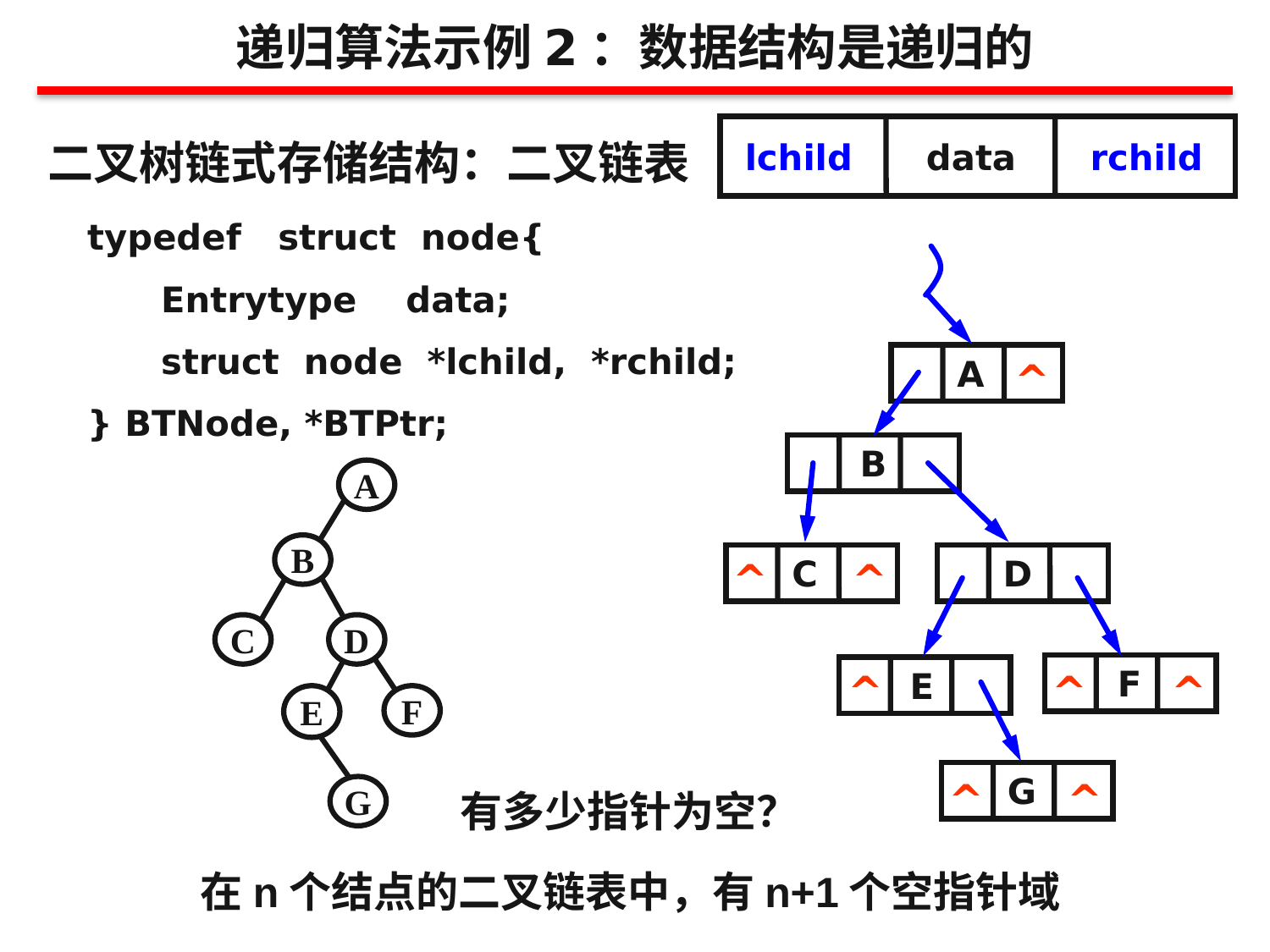

递归算法示例2：数据结构是递归的
二叉树链式存储结构：二叉链表
 lchild      data      rchild

typedef   struct  node{
      Entrytype    data;
      struct  node  *lchild,  *rchild;
} BTNode, *BTPtr;

^
      A

B

      D

      C

       F

       E

      G

A

B

C
D

E
F

G

^
^

^
^
^

^
^
有多少指针为空？
在n个结点的二叉链表中，有n+1个空指针域